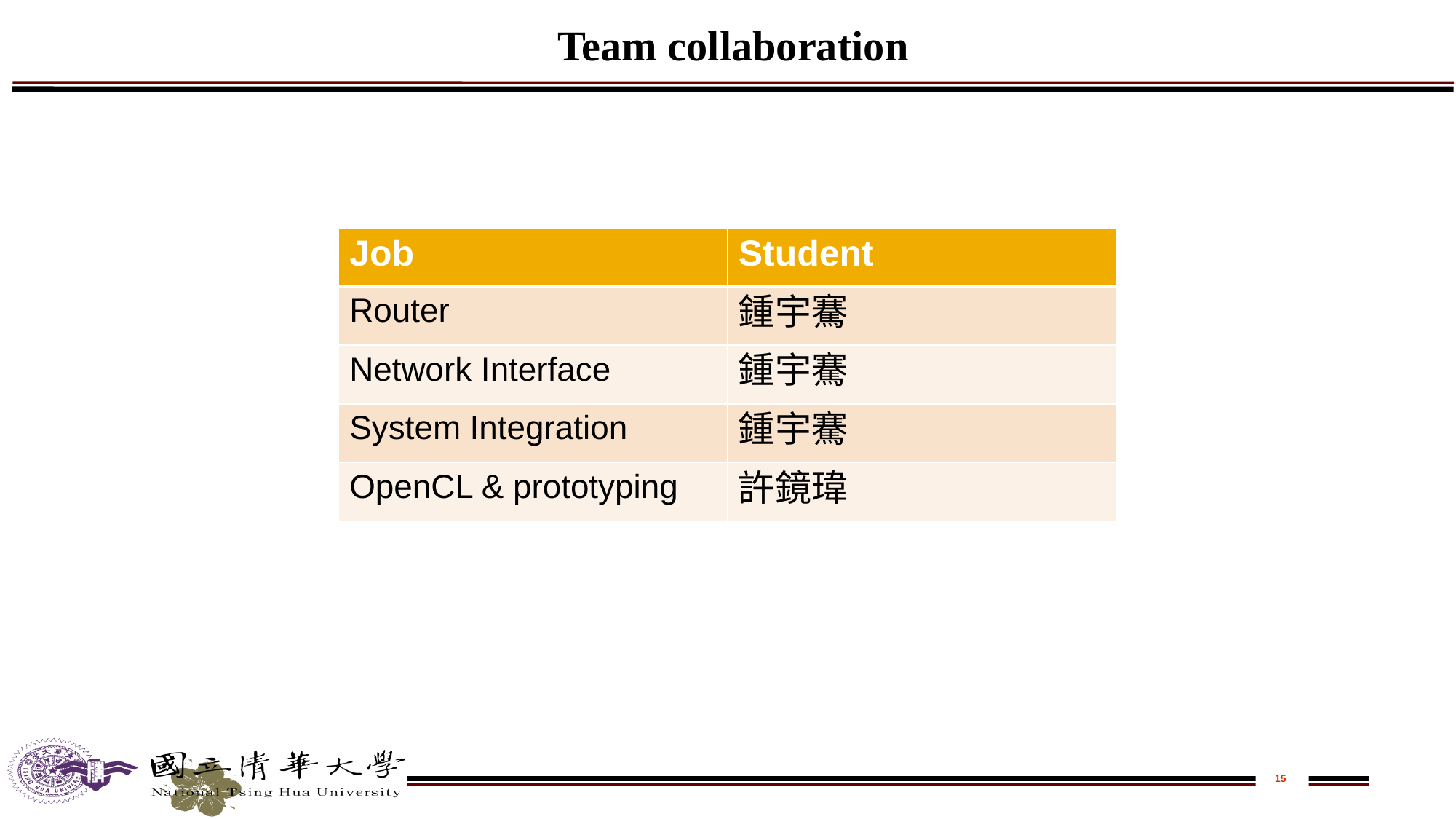

# Team collaboration
| Job | Student |
| --- | --- |
| Router | 鍾宇騫 |
| Network Interface | 鍾宇騫 |
| System Integration | 鍾宇騫 |
| OpenCL & prototyping | 許鏡瑋 |